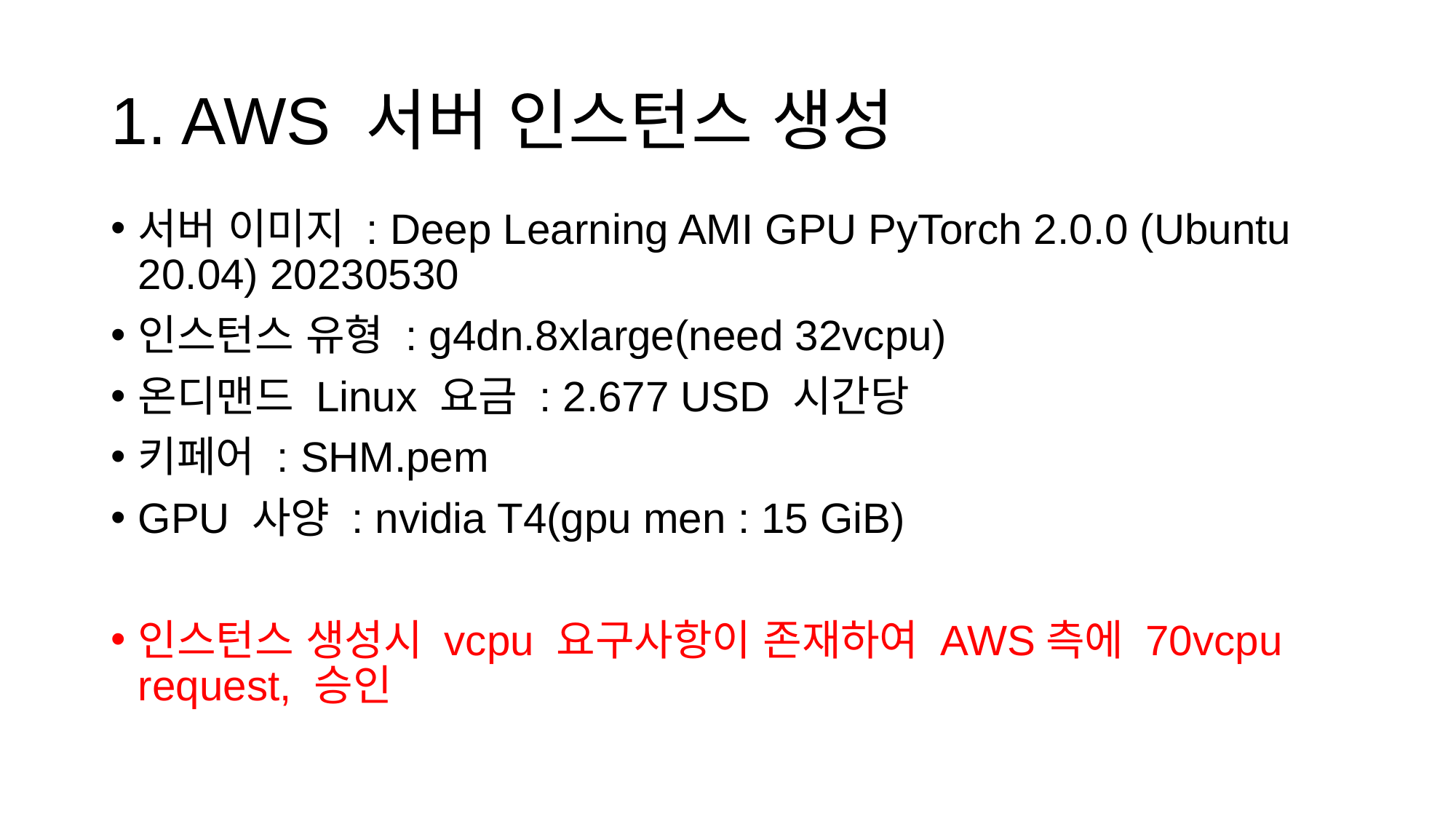

# 1. AWS 서버 인스턴스 생성
서버 이미지 : Deep Learning AMI GPU PyTorch 2.0.0 (Ubuntu 20.04) 20230530
인스턴스 유형 : g4dn.8xlarge(need 32vcpu)
온디맨드 Linux 요금 : 2.677 USD 시간당
키페어 : SHM.pem
GPU 사양 : nvidia T4(gpu men : 15 GiB)

인스턴스 생성시 vcpu 요구사항이 존재하여 AWS측에 70vcpu request, 승인